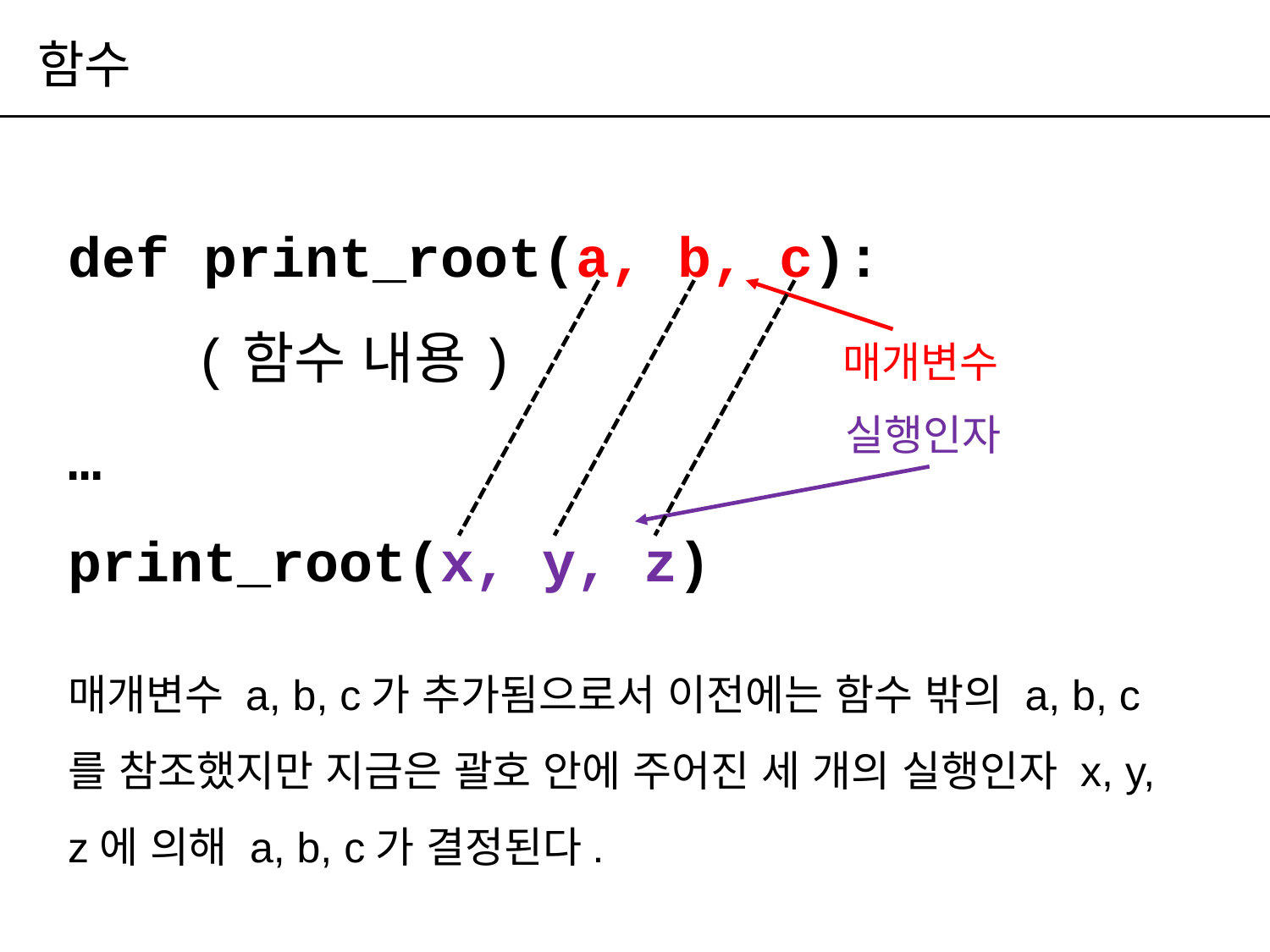

# 함수
def print_root(a, b, c):
	(함수 내용)
…
print_root(x, y, z)
매개변수
실행인자
매개변수 a, b, c가 추가됨으로서 이전에는 함수 밖의 a, b, c를 참조했지만 지금은 괄호 안에 주어진 세 개의 실행인자 x, y, z에 의해 a, b, c가 결정된다.